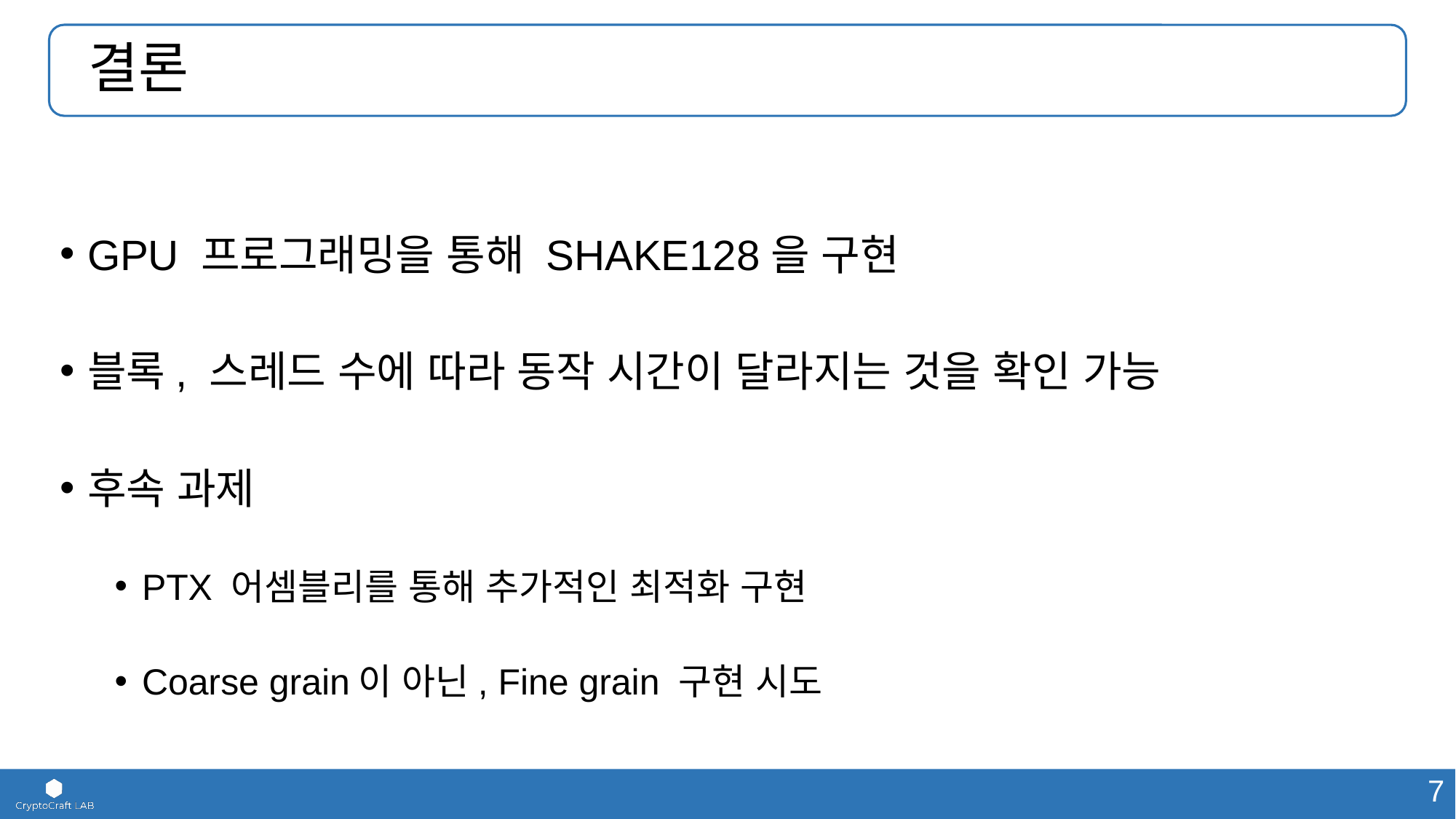

# 결론
GPU 프로그래밍을 통해 SHAKE128을 구현
블록, 스레드 수에 따라 동작 시간이 달라지는 것을 확인 가능
후속 과제
PTX 어셈블리를 통해 추가적인 최적화 구현
Coarse grain이 아닌, Fine grain 구현 시도